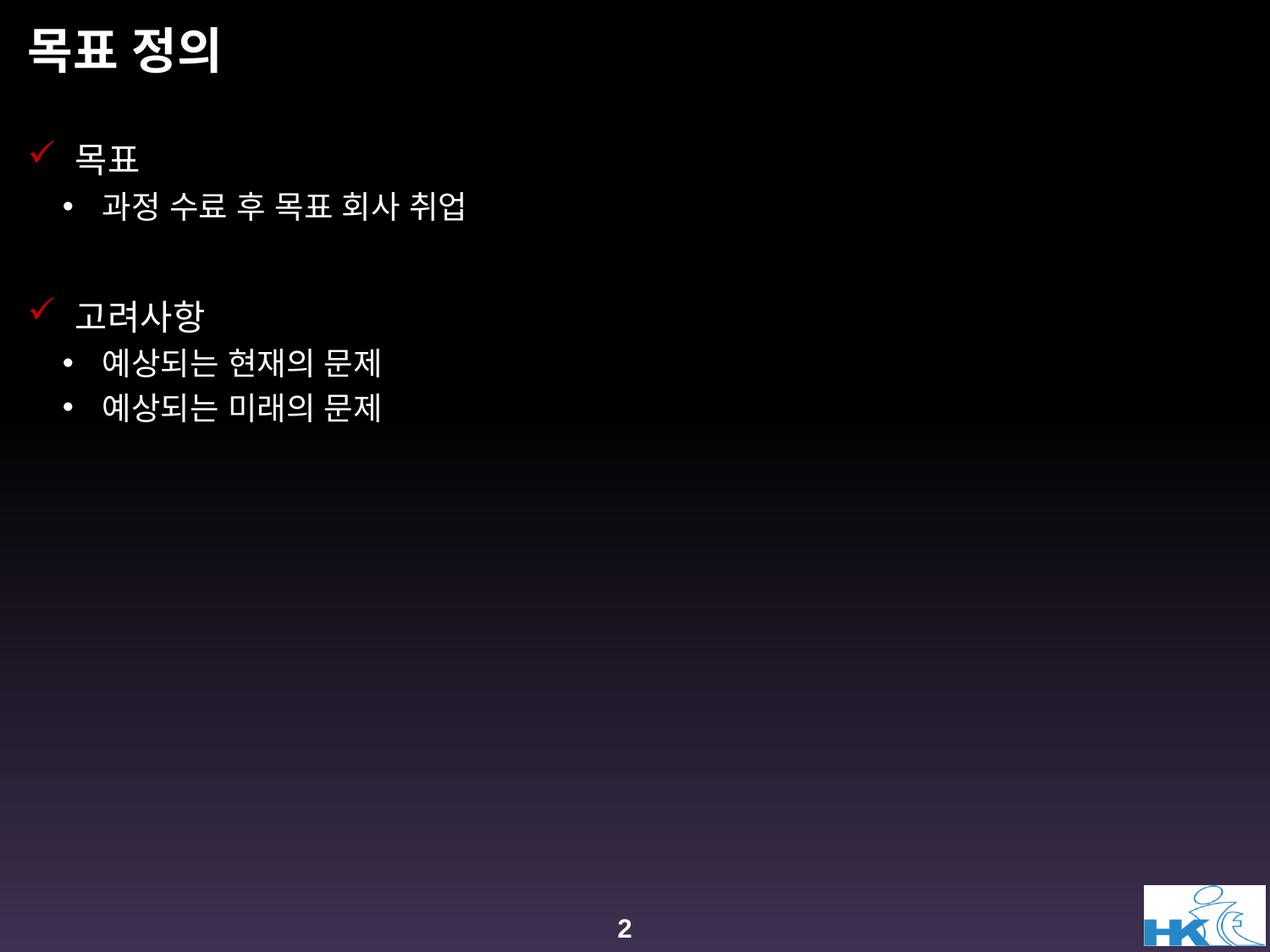

# 목표 정의
목표
과정 수료 후 목표 회사 취업

고려사항
예상되는 현재의 문제
예상되는 미래의 문제
2